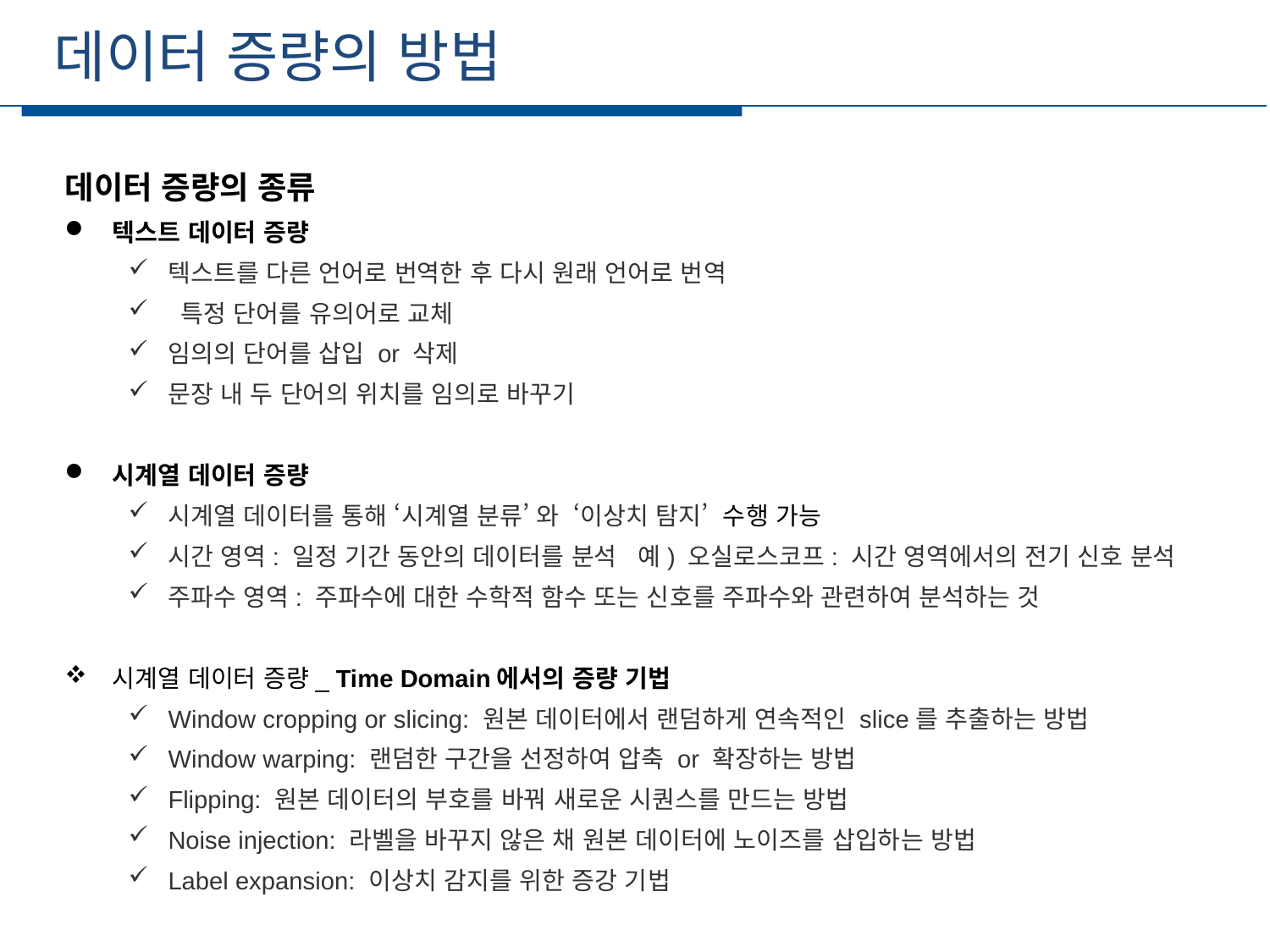

데이터 증량의 방법

데이터 증량의 종류
텍스트 데이터 증량
텍스트를 다른 언어로 번역한 후 다시 원래 언어로 번역
 특정 단어를 유의어로 교체
임의의 단어를 삽입 or 삭제
문장 내 두 단어의 위치를 임의로 바꾸기

시계열 데이터 증량
시계열 데이터를 통해 ‘시계열 분류’ 와  ‘이상치 탐지’  수행 가능
시간 영역: 일정 기간 동안의 데이터를 분석   예) 오실로스코프: 시간 영역에서의 전기 신호 분석
주파수 영역: 주파수에 대한 수학적 함수 또는 신호를 주파수와 관련하여 분석하는 것

시계열 데이터 증량_ Time Domain에서의 증량 기법
Window cropping or slicing: 원본 데이터에서 랜덤하게 연속적인 slice를 추출하는 방법
Window warping: 랜덤한 구간을 선정하여 압축 or 확장하는 방법
Flipping: 원본 데이터의 부호를 바꿔 새로운 시퀀스를 만드는 방법
Noise injection: 라벨을 바꾸지 않은 채 원본 데이터에 노이즈를 삽입하는 방법
Label expansion: 이상치 감지를 위한 증강 기법